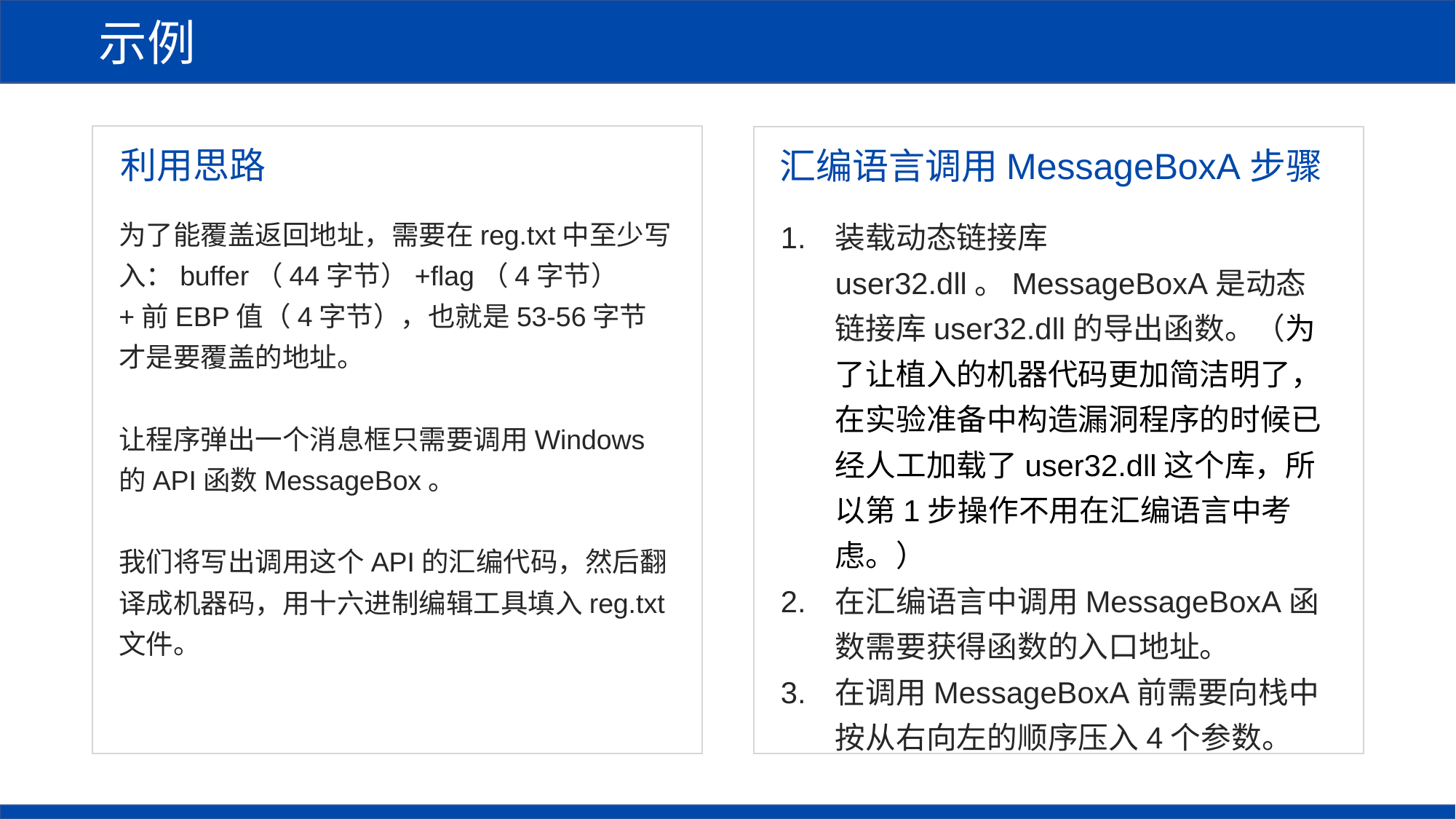

示例

利用思路
汇编语言调用MessageBoxA步骤
为了能覆盖返回地址，需要在reg.txt中至少写入：buffer（44字节）+flag（4字节）+前EBP值（4字节），也就是53-56字节才是要覆盖的地址。

让程序弹出一个消息框只需要调用Windows的API函数MessageBox。

我们将写出调用这个API的汇编代码，然后翻译成机器码，用十六进制编辑工具填入reg.txt文件。
装载动态链接库user32.dll。MessageBoxA是动态链接库user32.dll的导出函数。（为了让植入的机器代码更加简洁明了，在实验准备中构造漏洞程序的时候已经人工加载了user32.dll这个库，所以第1步操作不用在汇编语言中考虑。）
在汇编语言中调用MessageBoxA函数需要获得函数的入口地址。
在调用MessageBoxA前需要向栈中按从右向左的顺序压入4个参数。